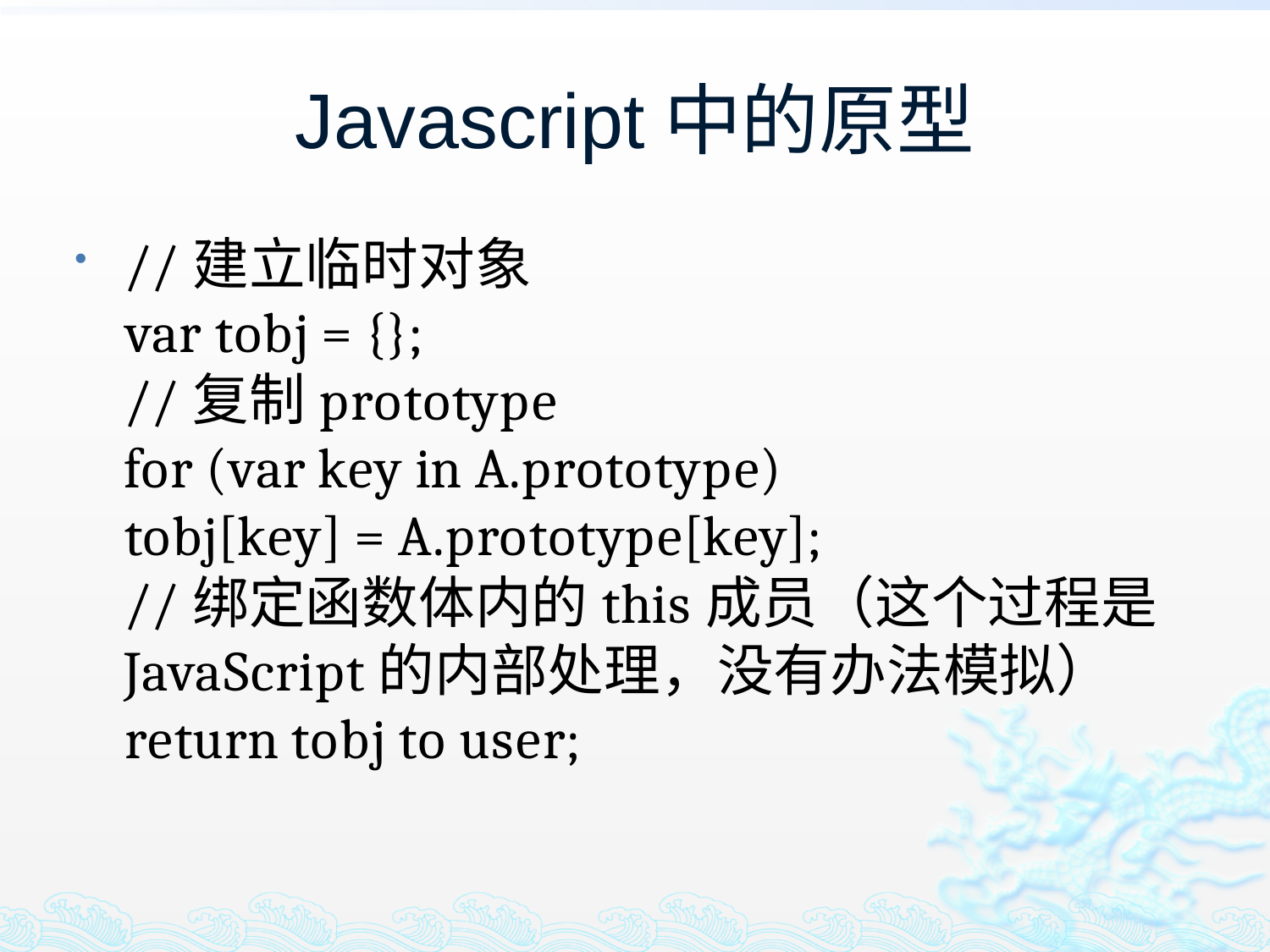

# Javascript中的原型
//建立临时对象
var tobj = {};
//复制prototype
for (var key in A.prototype)
tobj[key] = A.prototype[key];
//绑定函数体内的this成员（这个过程是JavaScript的内部处理，没有办法模拟）
return tobj to user;